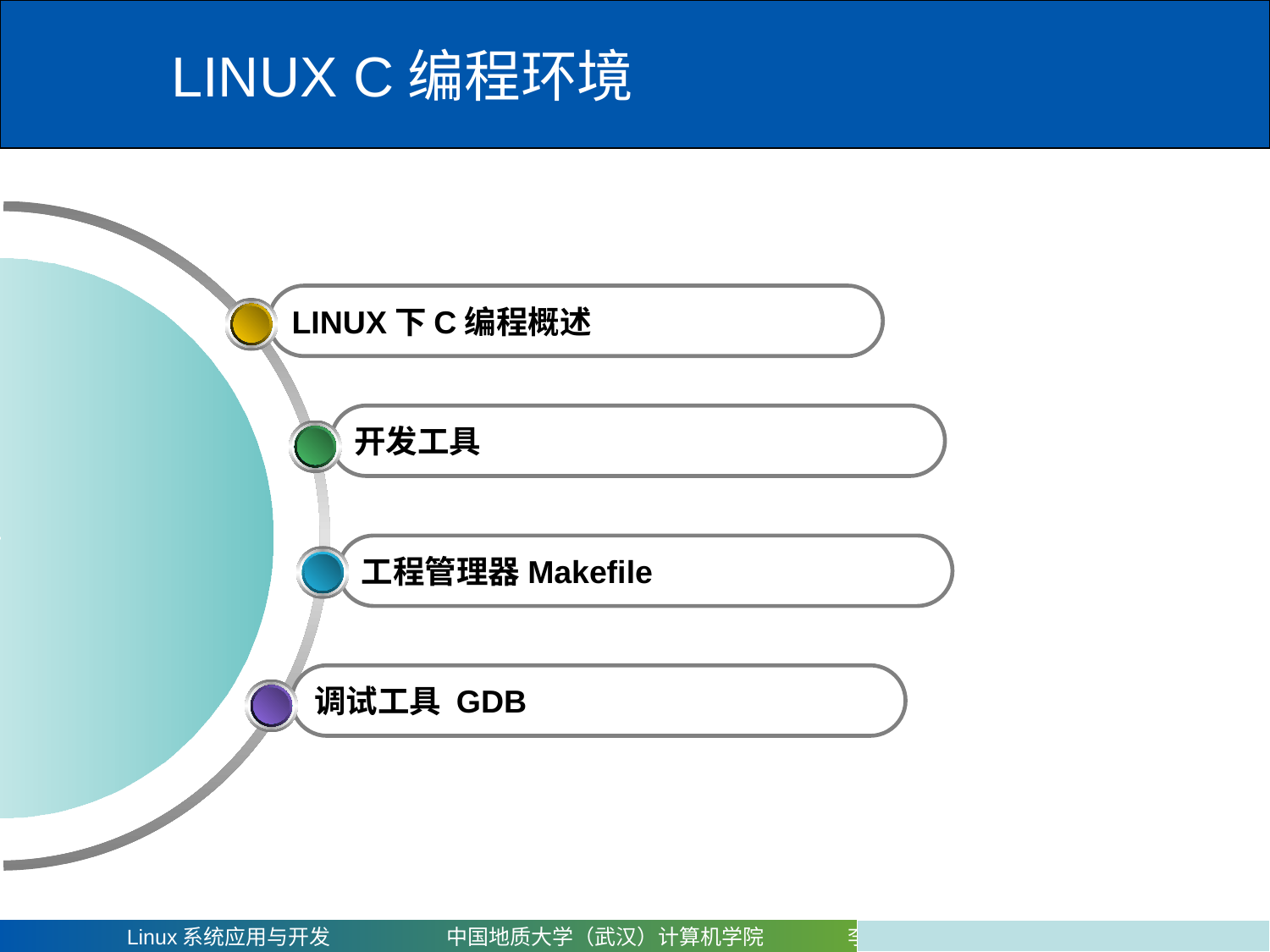

LINUX C编程环境

LINUX下C编程概述

开发工具

工程管理器Makefile

调试工具 GDB